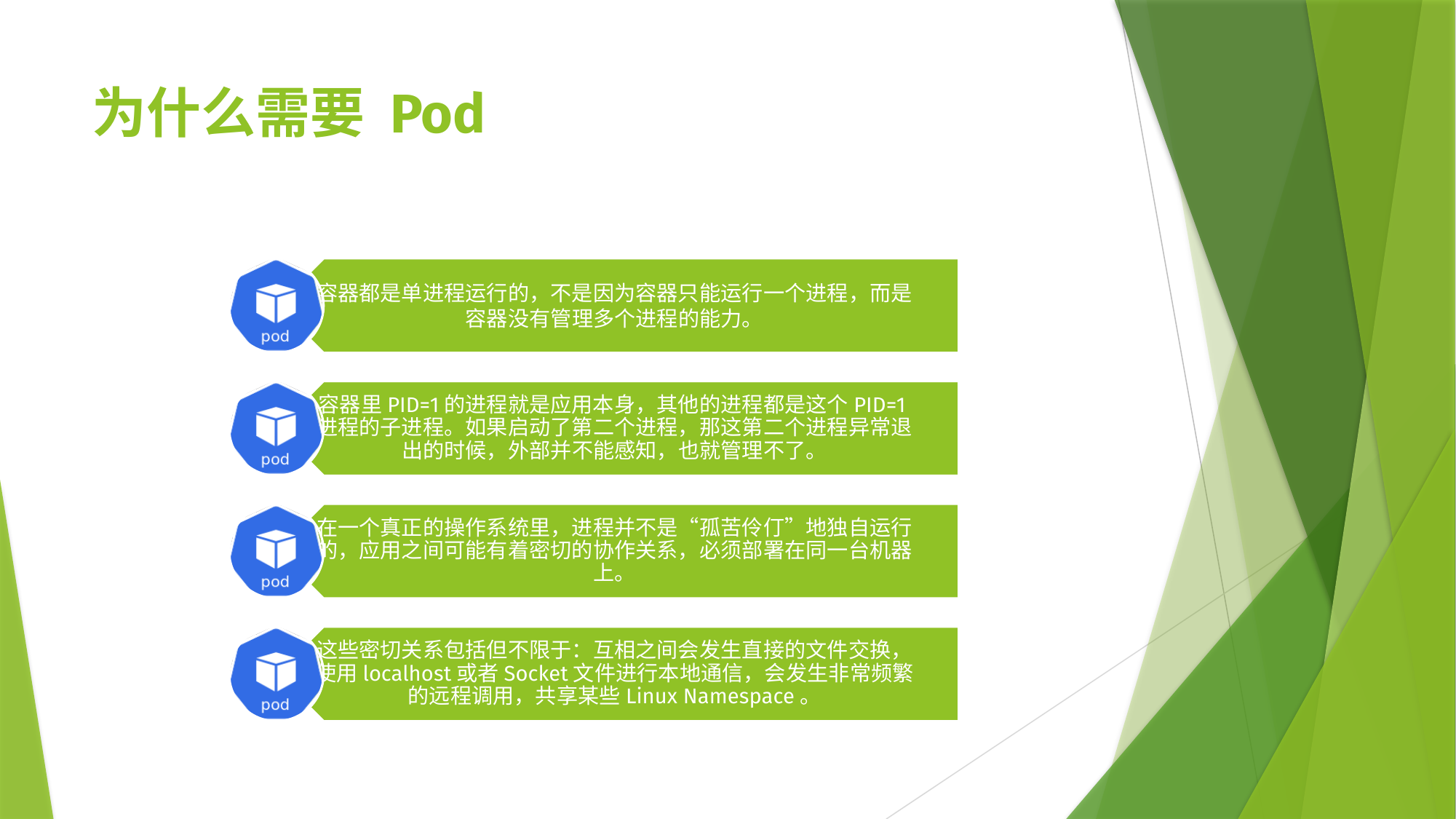

# 为什么需要 Pod
容器都是单进程运行的，不是因为容器只能运行一个进程，而是容器没有管理多个进程的能力。
容器里PID=1的进程就是应用本身，其他的进程都是这个PID=1进程的子进程。如果启动了第二个进程，那这第二个进程异常退出的时候，外部并不能感知，也就管理不了。
在一个真正的操作系统里，进程并不是“孤苦伶仃”地独自运行的，应用之间可能有着密切的协作关系，必须部署在同一台机器上。
这些密切关系包括但不限于：互相之间会发生直接的文件交换，使用localhost或者Socket文件进行本地通信，会发生非常频繁的远程调用，共享某些Linux Namespace。